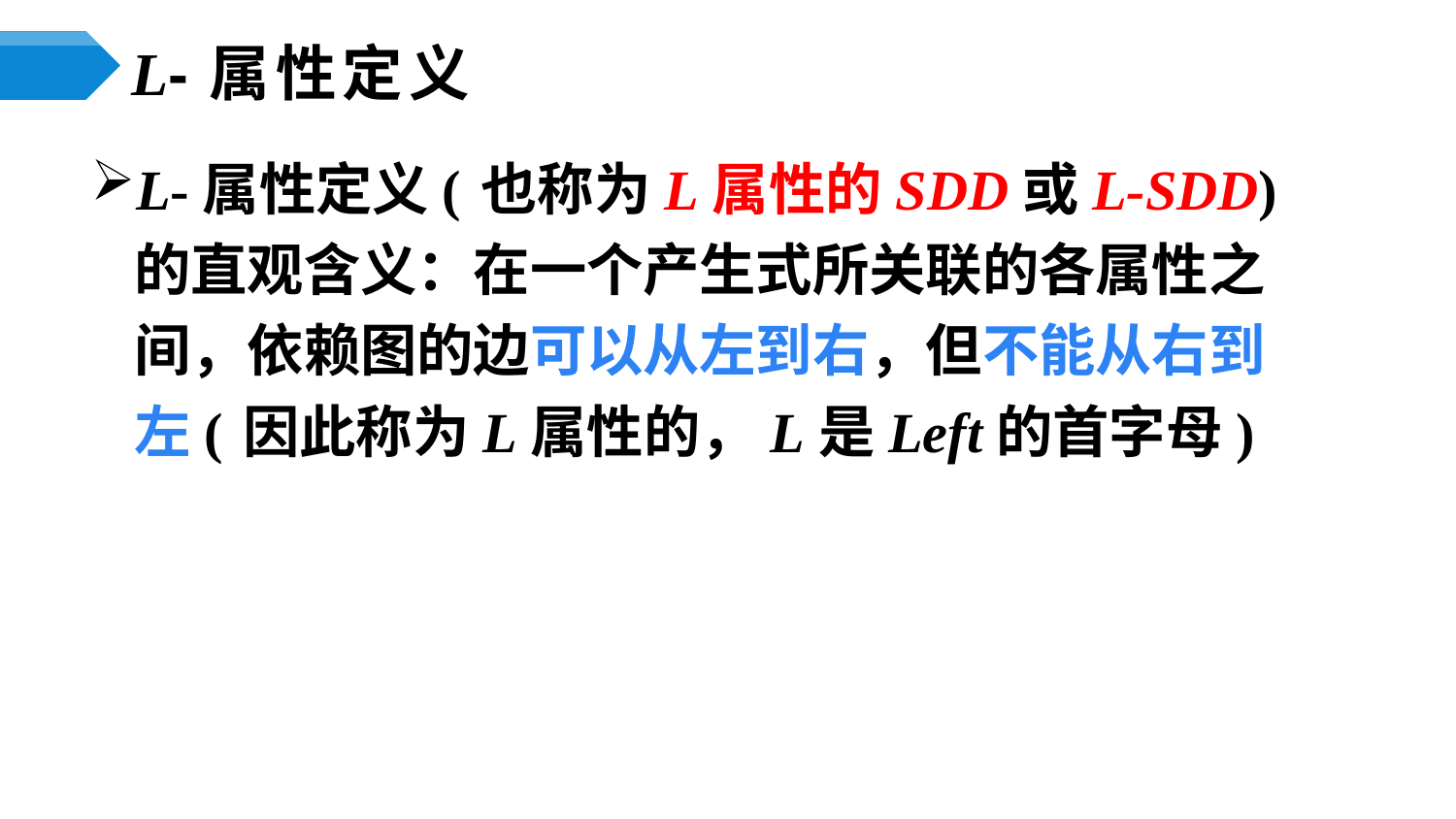

# L-属性定义
L-属性定义(也称为L属性的SDD或L-SDD)的直观含义：在一个产生式所关联的各属性之间，依赖图的边可以从左到右，但不能从右到左(因此称为L属性的，L是Left的首字母)